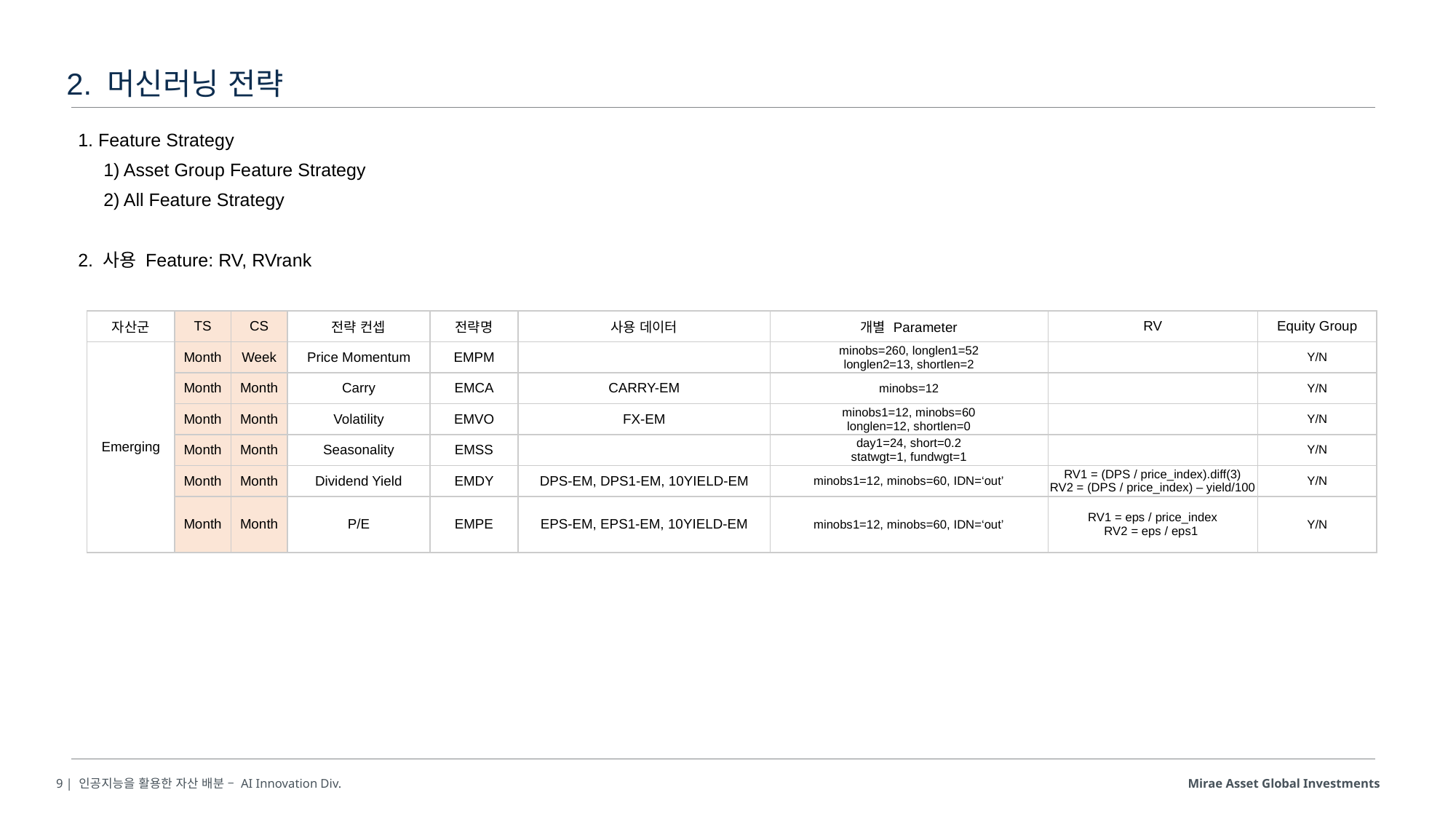

# 2. 머신러닝 전략
1. Feature Strategy
     1) Asset Group Feature Strategy
     2) All Feature Strategy

2. 사용 Feature: RV, RVrank
| 자산군 | TS | CS | 전략 컨셉 | 전략명 | 사용 데이터 | 개별 Parameter | RV | Equity Group |
| --- | --- | --- | --- | --- | --- | --- | --- | --- |
| Emerging | Month | Week | Price Momentum | EMPM |  | minobs=260, longlen1=52 longlen2=13, shortlen=2 |  | Y/N |
|  | Month | Month | Carry | EMCA | CARRY-EM | minobs=12 |  | Y/N |
|  | Month | Month | Volatility | EMVO | FX-EM | minobs1=12, minobs=60 longlen=12, shortlen=0 |  | Y/N |
|  | Month | Month | Seasonality | EMSS |  | day1=24, short=0.2 statwgt=1, fundwgt=1 |  | Y/N |
|  | Month | Month | Dividend Yield | EMDY | DPS-EM, DPS1-EM, 10YIELD-EM | minobs1=12, minobs=60, IDN=‘out’ | RV1 = (DPS / price\_index).diff(3) RV2 = (DPS / price\_index) – yield/100 | Y/N |
|  | Month | Month | P/E | EMPE | EPS-EM, EPS1-EM, 10YIELD-EM | minobs1=12, minobs=60, IDN=‘out’ | RV1 = eps / price\_index RV2 = eps / eps1 | Y/N |